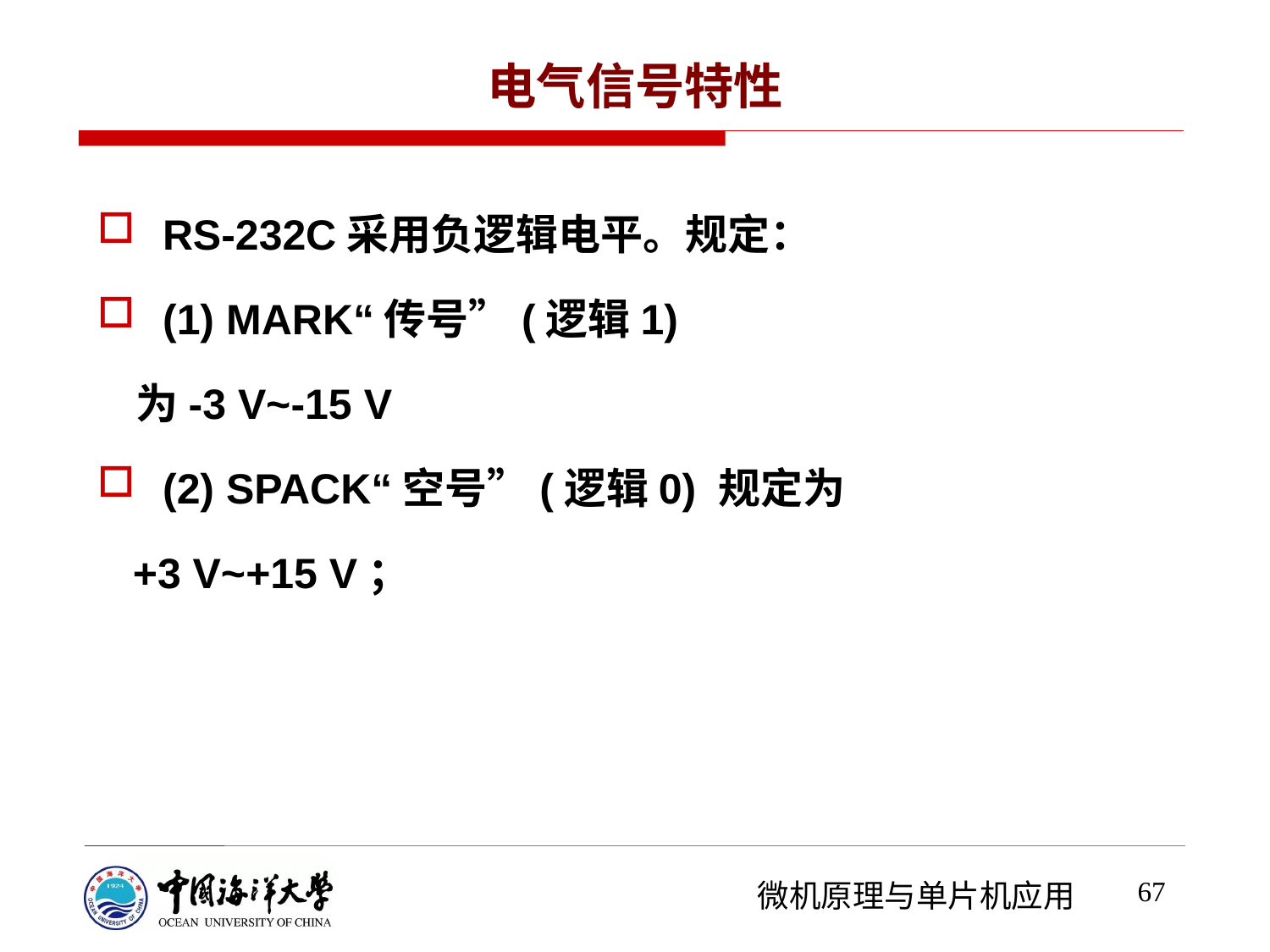

# 电气信号特性
RS-232C采用负逻辑电平。规定：
(1) MARK“传号”(逻辑1)
   为-3 V~-15 V
(2) SPACK“空号”(逻辑0) 规定为
   +3 V~+15 V；
67